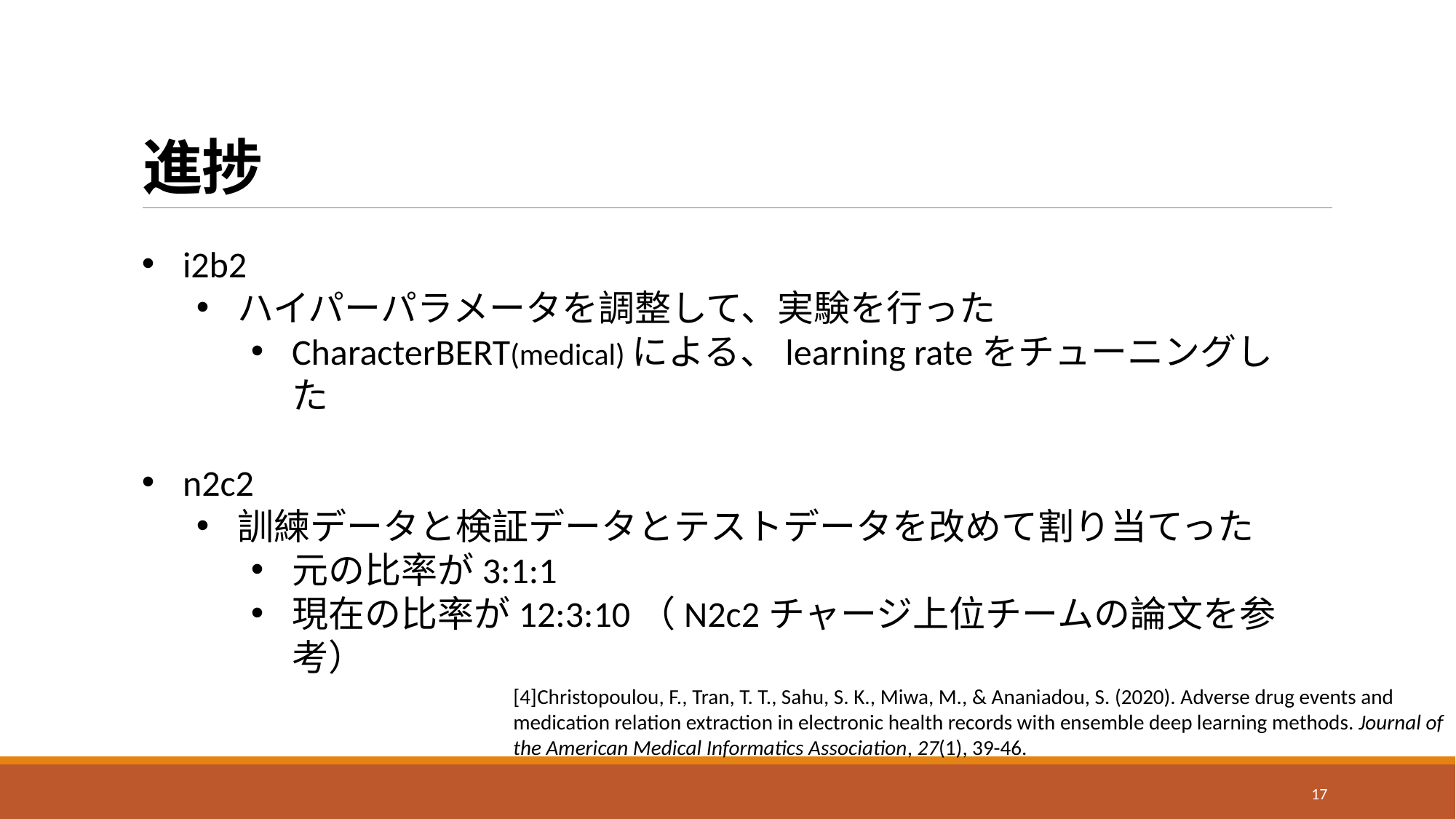

# 進捗
i2b2
ハイパーパラメータを調整して、実験を行った
CharacterBERT(medical)による、learning rateをチューニングした

n2c2
訓練データと検証データとテストデータを改めて割り当てった
元の比率が3:1:1
現在の比率が12:3:10（N2c2チャージ上位チームの論文を参考）
[4]Christopoulou, F., Tran, T. T., Sahu, S. K., Miwa, M., & Ananiadou, S. (2020). Adverse drug events and medication relation extraction in electronic health records with ensemble deep learning methods. Journal of the American Medical Informatics Association, 27(1), 39-46.
17